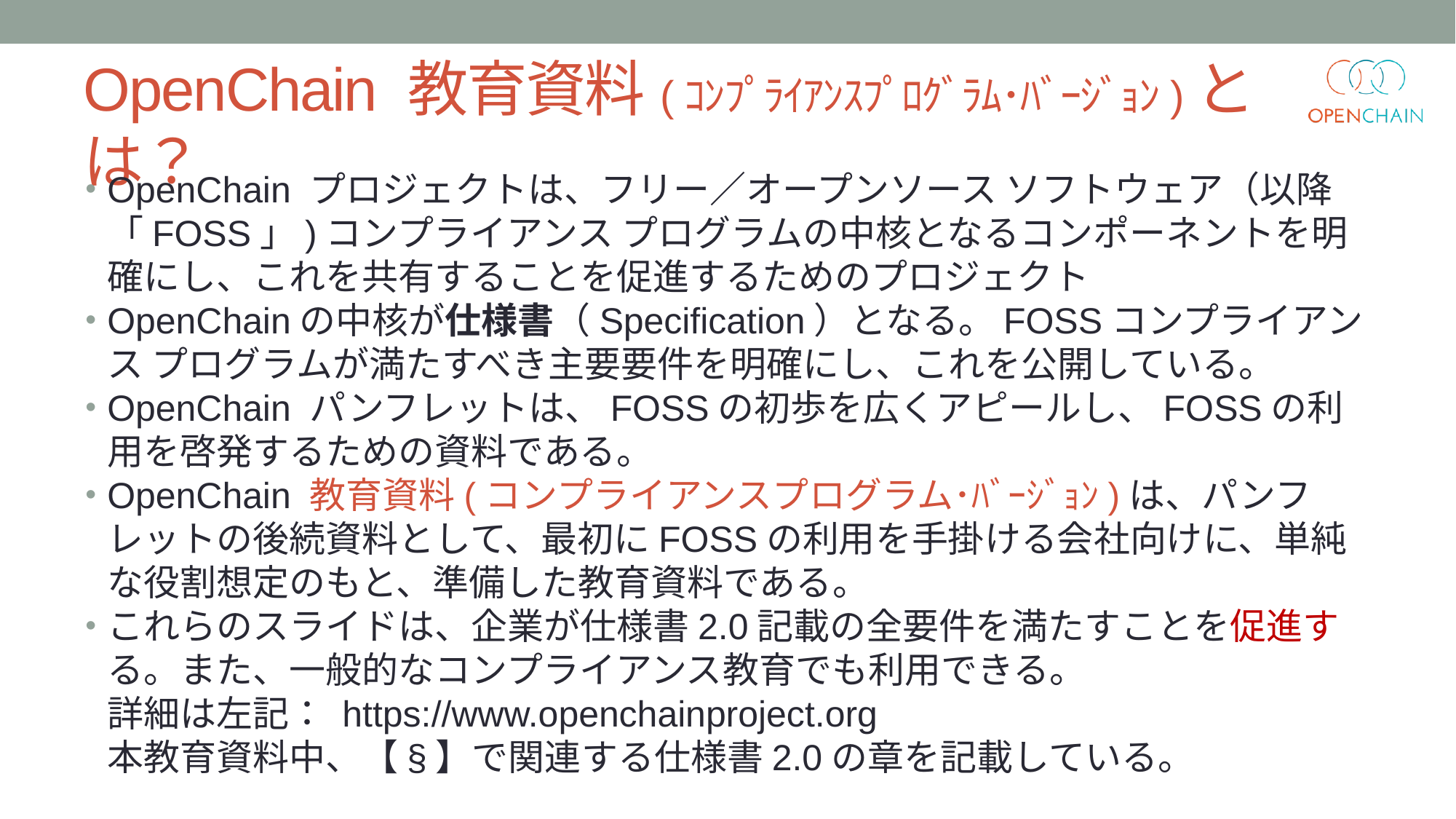

# OpenChain 教育資料(ｺﾝﾌﾟﾗｲｱﾝｽﾌﾟﾛｸﾞﾗﾑ･ﾊﾞｰｼﾞｮﾝ)とは？
OpenChain プロジェクトは、フリー／オープンソース ソフトウェア（以降「FOSS」)コンプライアンス プログラムの中核となるコンポーネントを明確にし、これを共有することを促進するためのプロジェクト
OpenChainの中核が仕様書（Specification）となる。FOSSコンプライアンス プログラムが満たすべき主要要件を明確にし、これを公開している。
OpenChain パンフレットは、FOSSの初歩を広くアピールし、FOSSの利用を啓発するための資料である。
OpenChain 教育資料(コンプライアンスプログラム･ﾊﾞｰｼﾞｮﾝ)は、パンフレットの後続資料として、最初にFOSSの利用を手掛ける会社向けに、単純な役割想定のもと、準備した教育資料である。
これらのスライドは、企業が仕様書2.0記載の全要件を満たすことを促進する。また、一般的なコンプライアンス教育でも利用できる。
詳細は左記： https://www.openchainproject.org
本教育資料中、【§】で関連する仕様書2.0の章を記載している。